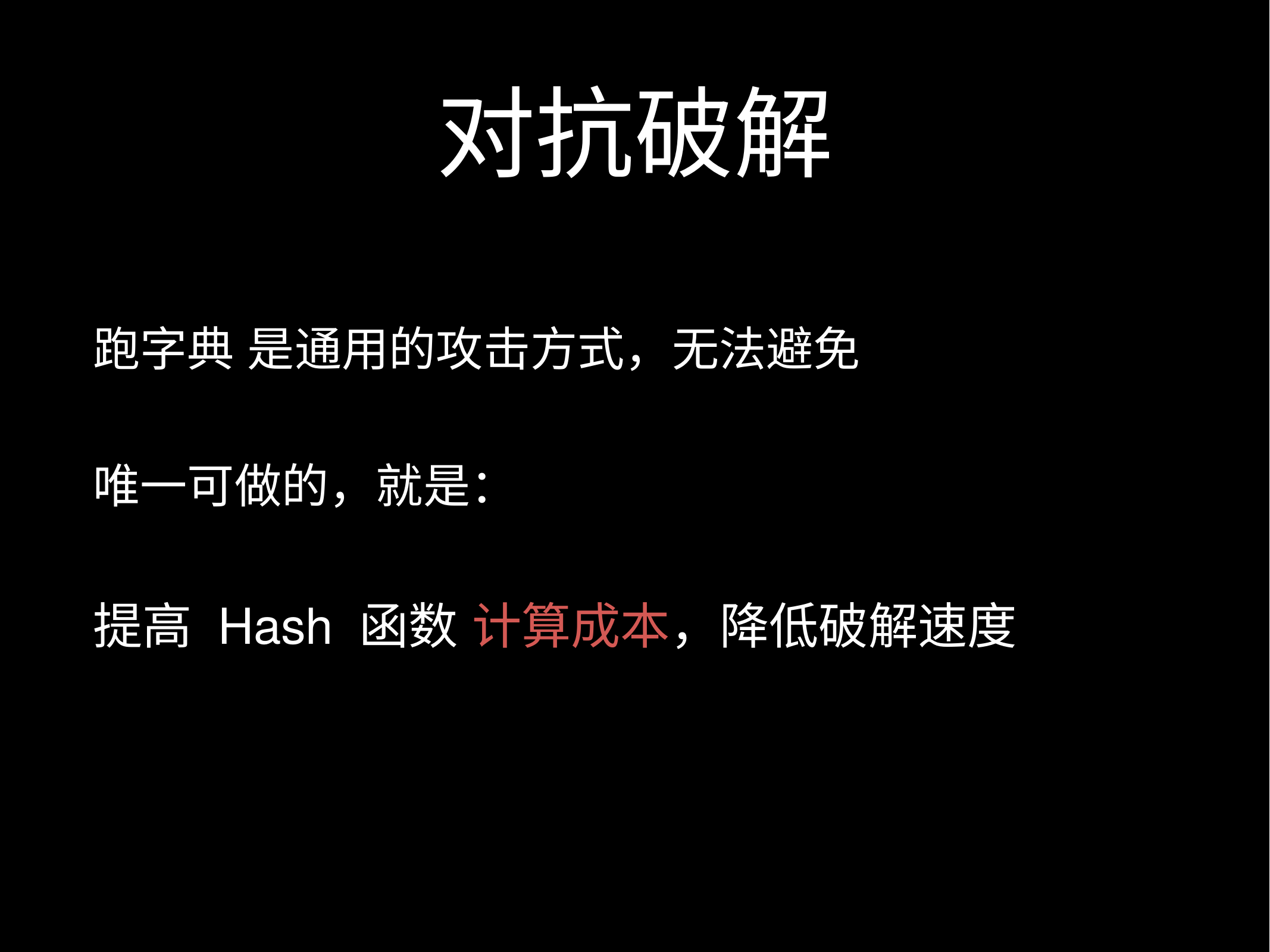

# 对抗破解
跑字典 是通用的攻击方式，无法避免
唯一可做的，就是：
提高 Hash 函数 计算成本，降低破解速度